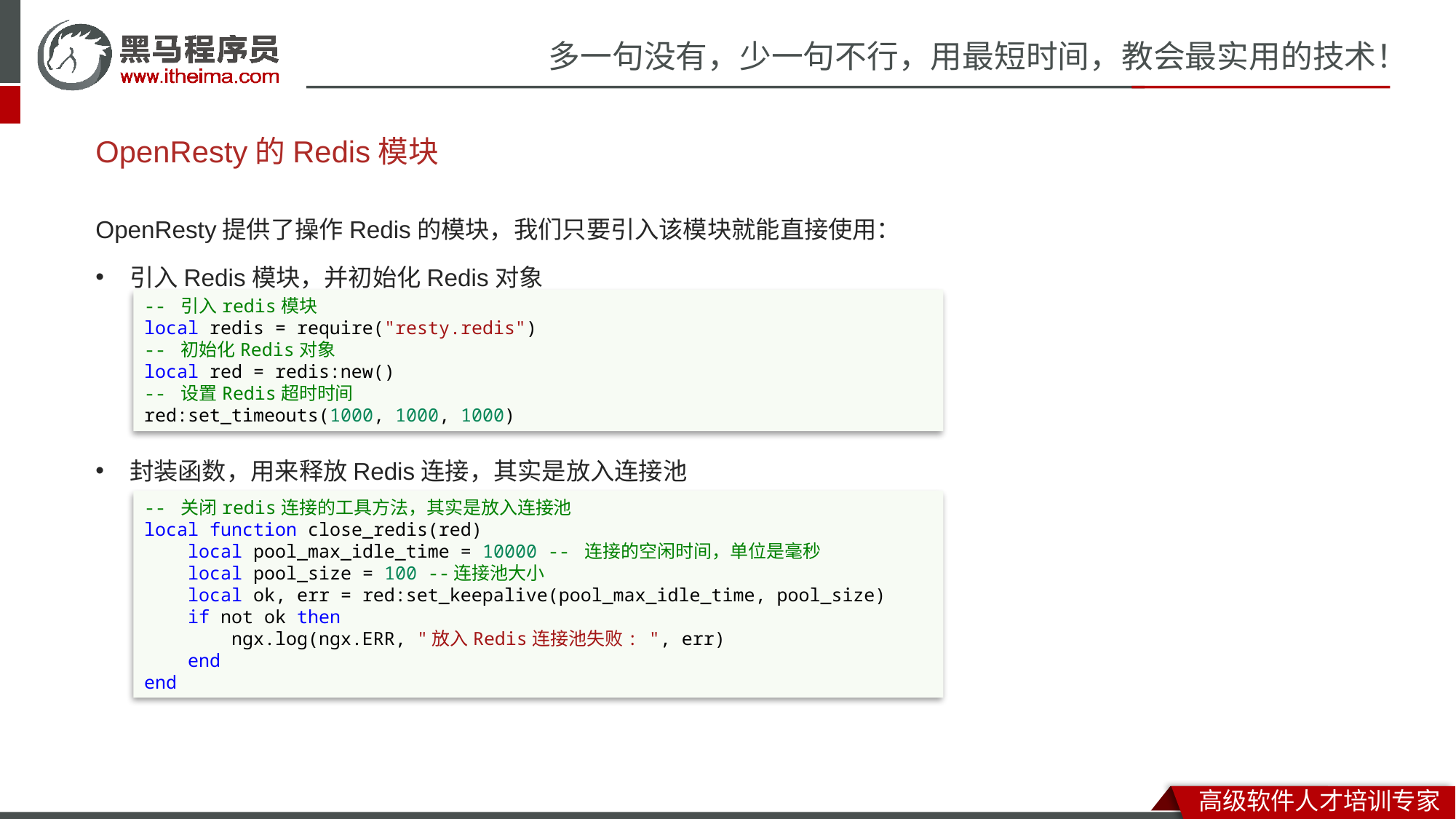

# OpenResty的Redis模块
OpenResty提供了操作Redis的模块，我们只要引入该模块就能直接使用：
引入Redis模块，并初始化Redis对象

封装函数，用来释放Redis连接，其实是放入连接池

-- 引入redis模块
local redis = require("resty.redis")
-- 初始化Redis对象
local red = redis:new()
-- 设置Redis超时时间
red:set_timeouts(1000, 1000, 1000)
-- 关闭redis连接的工具方法，其实是放入连接池
local function close_redis(red)
    local pool_max_idle_time = 10000 -- 连接的空闲时间，单位是毫秒
    local pool_size = 100 --连接池大小
    local ok, err = red:set_keepalive(pool_max_idle_time, pool_size)
    if not ok then
        ngx.log(ngx.ERR, "放入Redis连接池失败: ", err)
    end
end